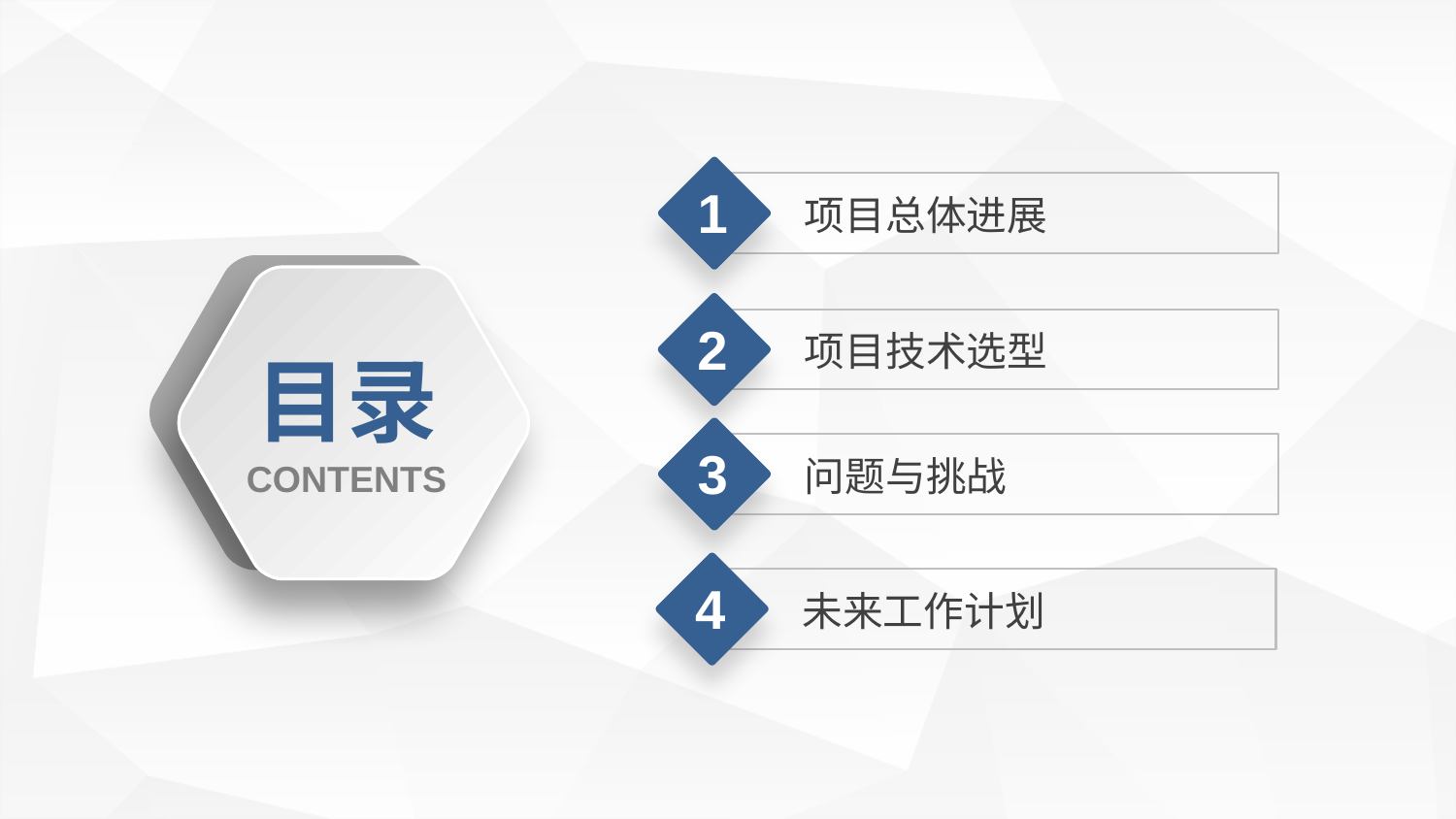

1

项目总体进展

2

项目技术选型
目录

3

问题与挑战
CONTENTS

4

未来工作计划